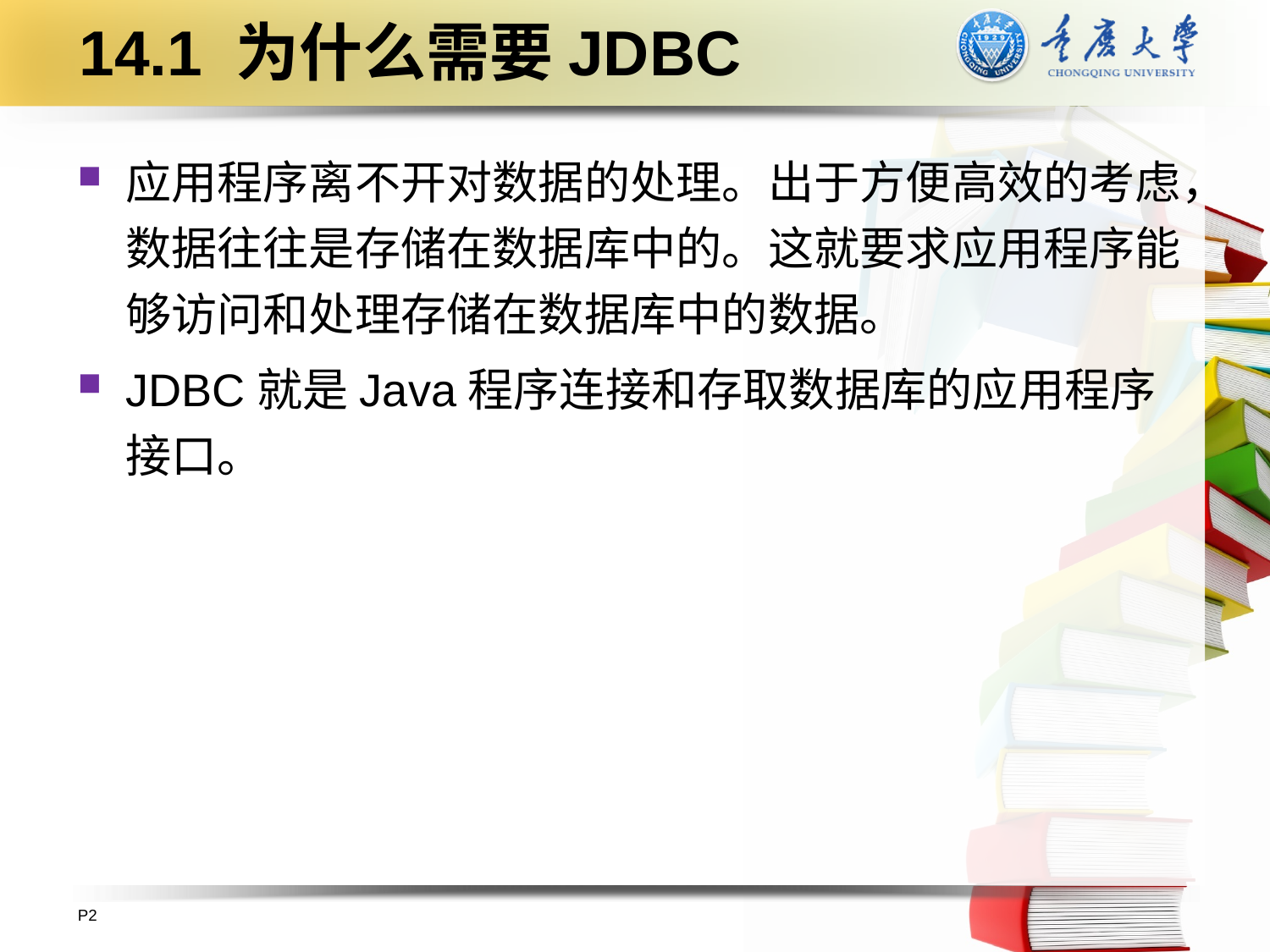

# 14.1 为什么需要JDBC
应用程序离不开对数据的处理。出于方便高效的考虑，数据往往是存储在数据库中的。这就要求应用程序能够访问和处理存储在数据库中的数据。
JDBC就是Java程序连接和存取数据库的应用程序接口。
P2